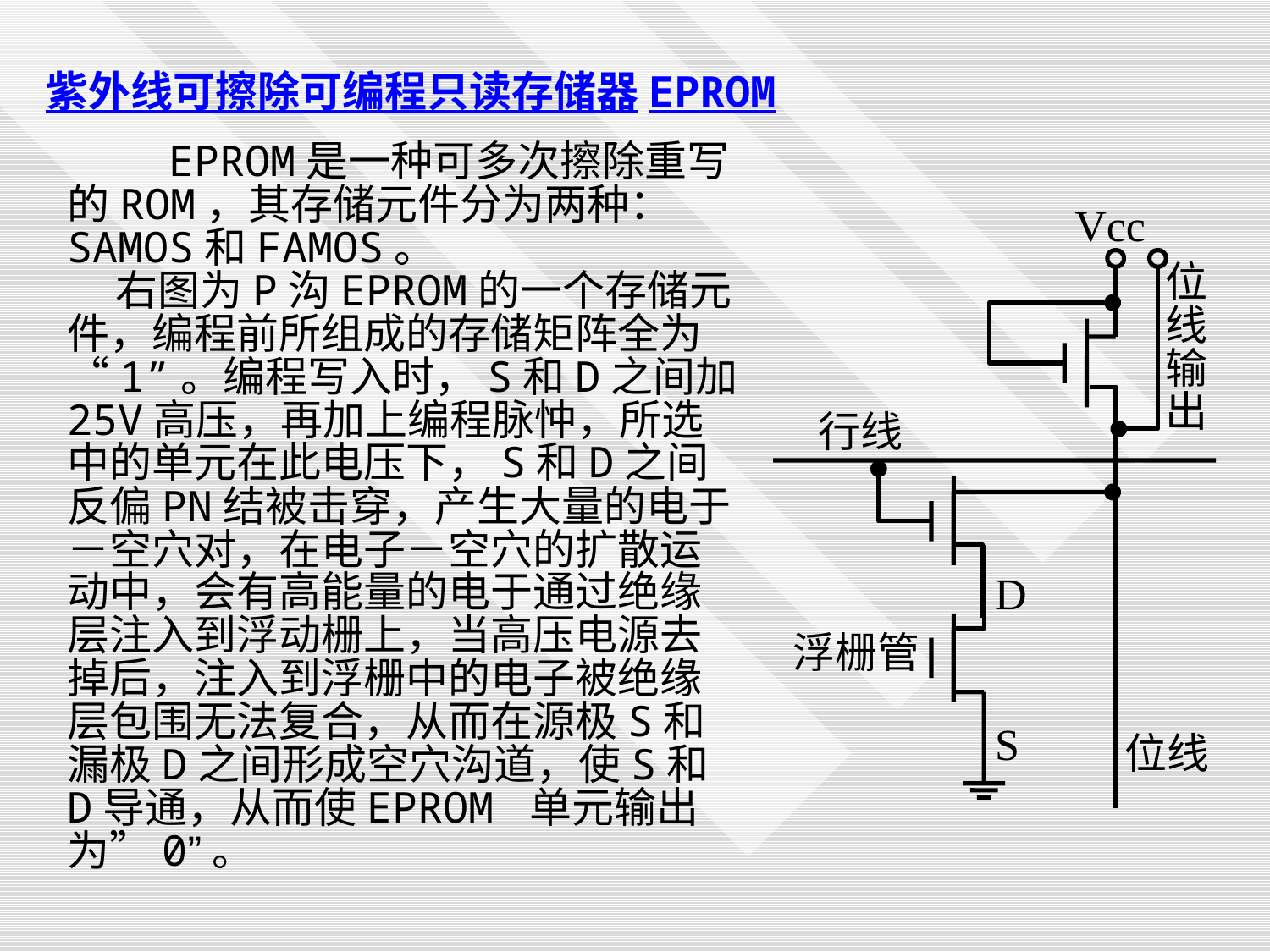

紫外线可擦除可编程只读存储器EPROM
    EPROM是一种可多次擦除重写的ROM，其存储元件分为两种：SAMOS和FAMOS。
    右图为P沟EPROM的一个存储元件，编程前所组成的存储矩阵全为“1”。编程写入时，S和D之间加25V高压，再加上编程脉忡，所选中的单元在此电压下，S和D之间反偏PN结被击穿，产生大量的电于－空穴对，在电子－空穴的扩散运动中，会有高能量的电于通过绝缘层注入到浮动栅上，当高压电源去掉后，注入到浮栅中的电子被绝缘层包围无法复合，从而在源极S和漏极D之间形成空穴沟道，使S和D导通，从而使EPROM 单元输出为”0”。

Vcc

位线输出

行线

D

浮栅管

S
位线